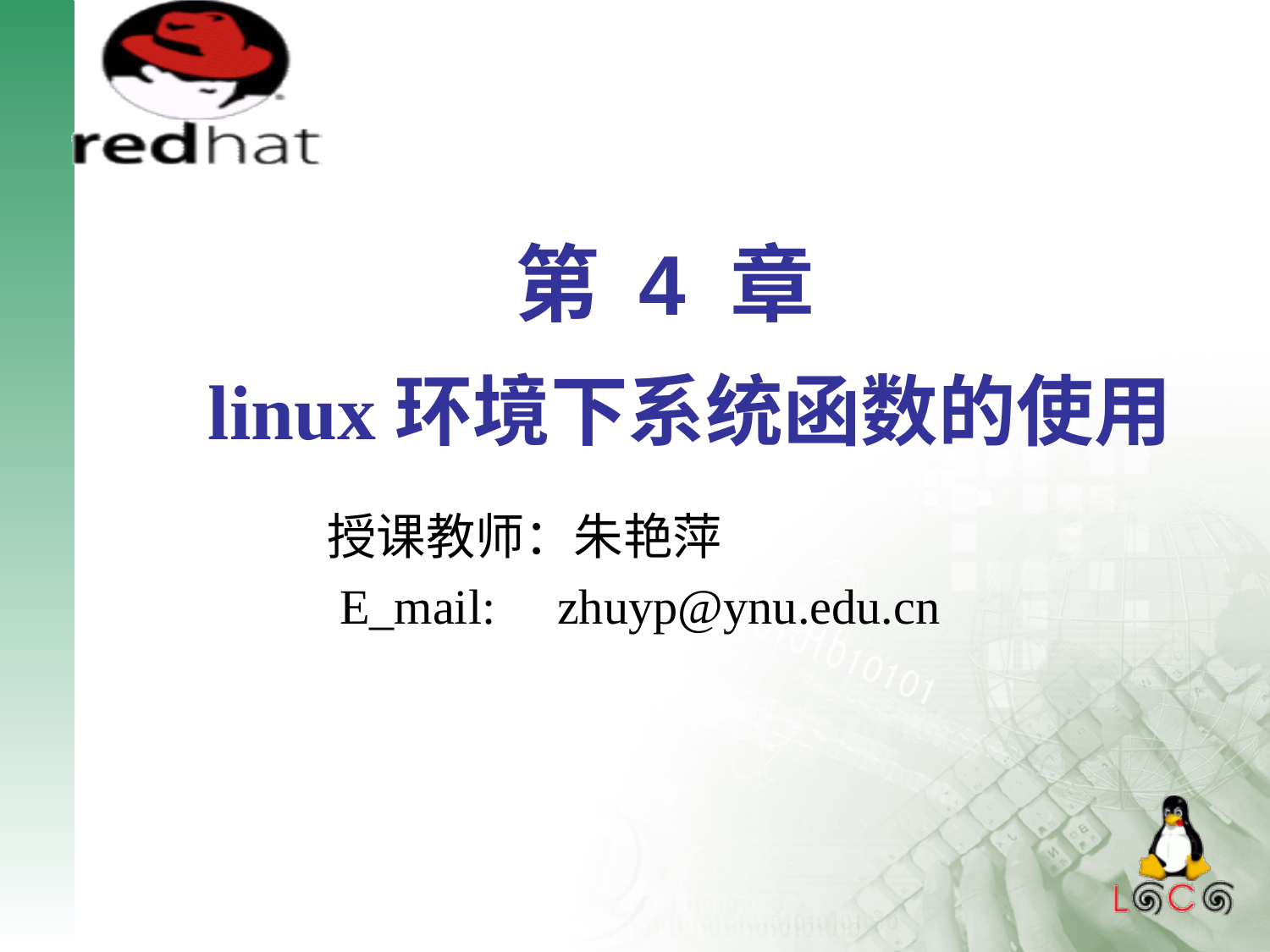

# 第 4 章
linux环境下系统函数的使用
授课教师：朱艳萍
 E_mail:     zhuyp@ynu.edu.cn